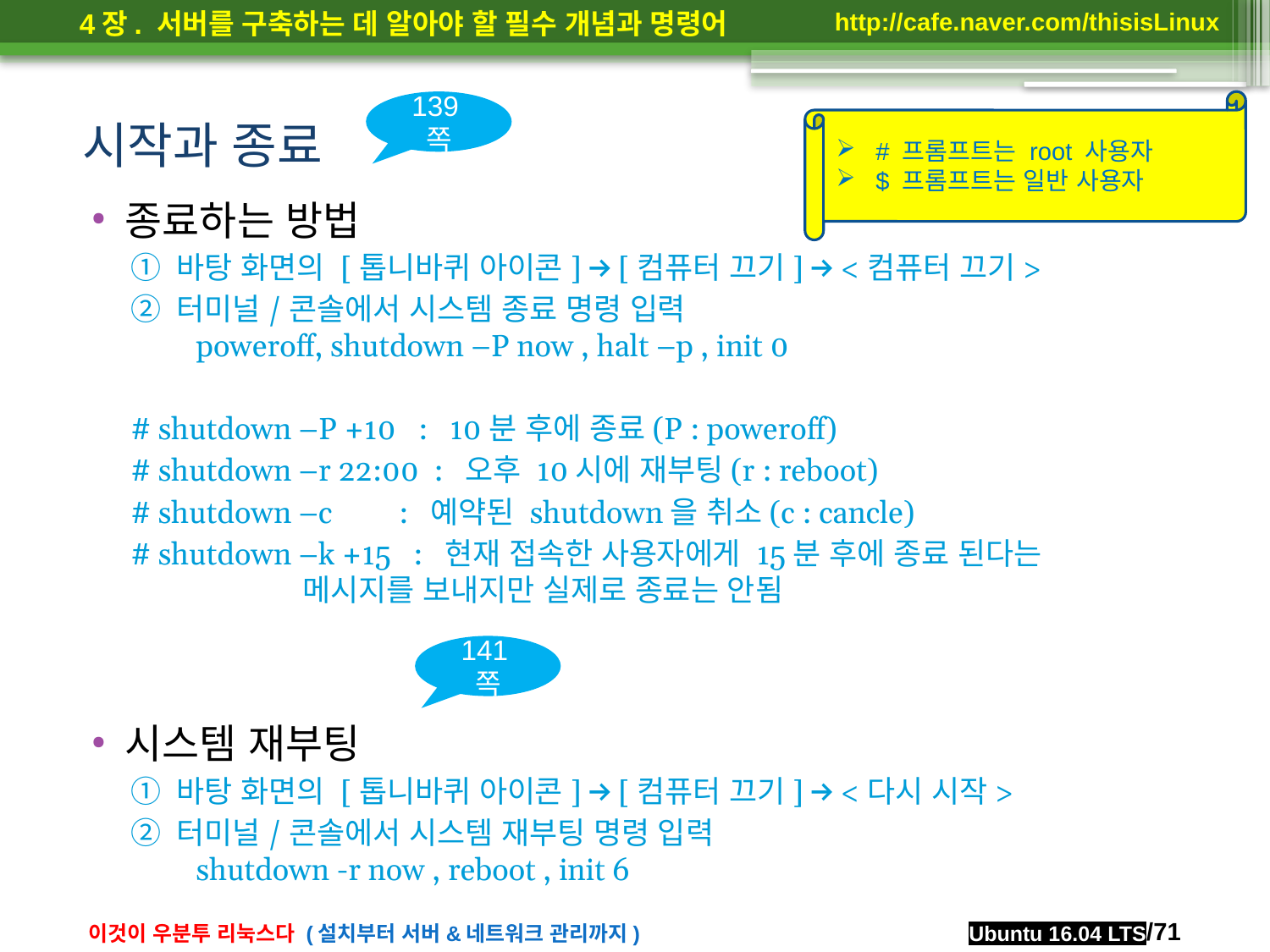

139쪽
# 프롬프트는 root 사용자
$ 프롬프트는 일반 사용자
# 시작과 종료
종료하는 방법
① 바탕 화면의 [톱니바퀴 아이콘] → [컴퓨터 끄기] → <컴퓨터 끄기>
② 터미널/콘솔에서 시스템 종료 명령 입력
   poweroff, shutdown –P now , halt –p , init 0

# shutdown –P +10   :   10분 후에 종료(P : poweroff)
# shutdown –r 22:00  :  오후 10시에 재부팅(r : reboot)
# shutdown –c         :  예약된 shutdown을 취소(c : cancle)
# shutdown –k +15   :  현재 접속한 사용자에게 15분 후에 종료 된다는                           			  메시지를 보내지만 실제로 종료는 안됨

시스템 재부팅
① 바탕 화면의 [톱니바퀴 아이콘] → [컴퓨터 끄기] → <다시 시작>
② 터미널/콘솔에서 시스템 재부팅 명령 입력
   shutdown -r now , reboot , init 6
141쪽